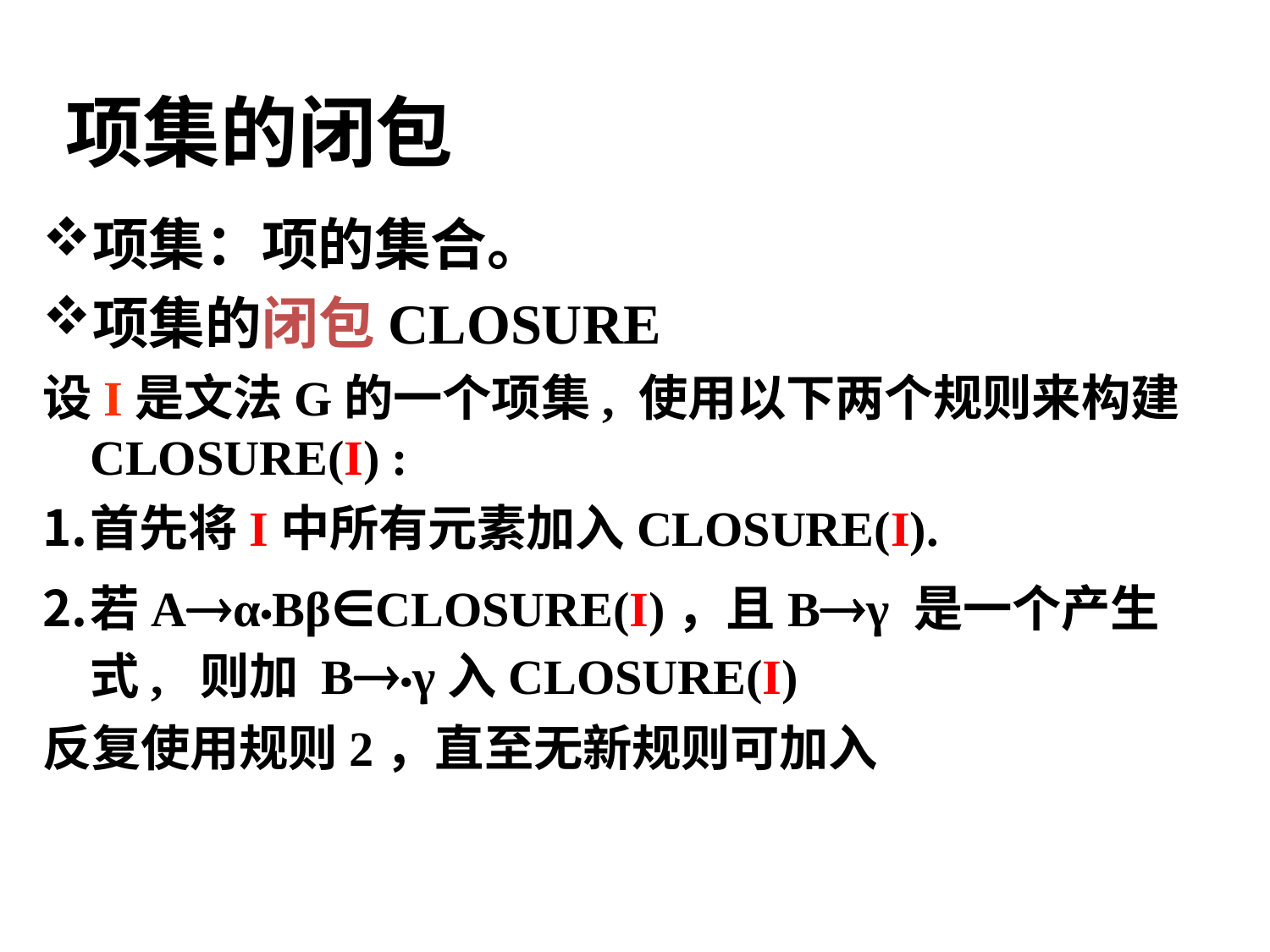

# 项集的闭包
项集：项的集合。
项集的闭包CLOSURE
设I是文法G的一个项集, 使用以下两个规则来构建
CLOSURE(I) :
首先将I中所有元素加入CLOSURE(I).
若A→α•Bβ∈CLOSURE(I)，且B→γ 是一个产生式,  则加 B→•γ入CLOSURE(I)
反复使用规则2，直至无新规则可加入